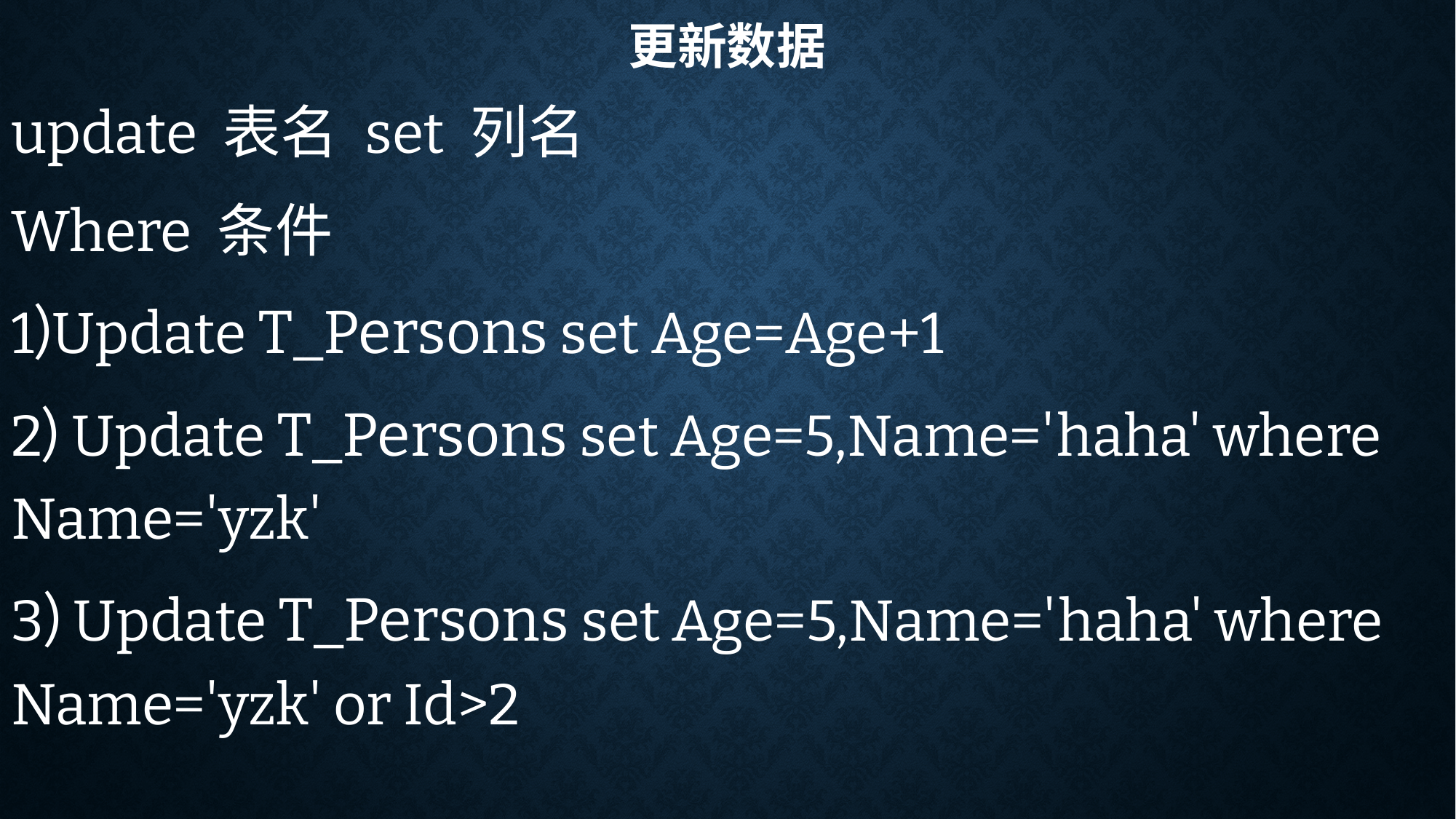

# 更新数据
update 表名 set 列名
Where 条件
1)Update T_Persons set Age=Age+1
2) Update T_Persons set Age=5,Name='haha' where Name='yzk'
3) Update T_Persons set Age=5,Name='haha' where Name='yzk' or Id>2